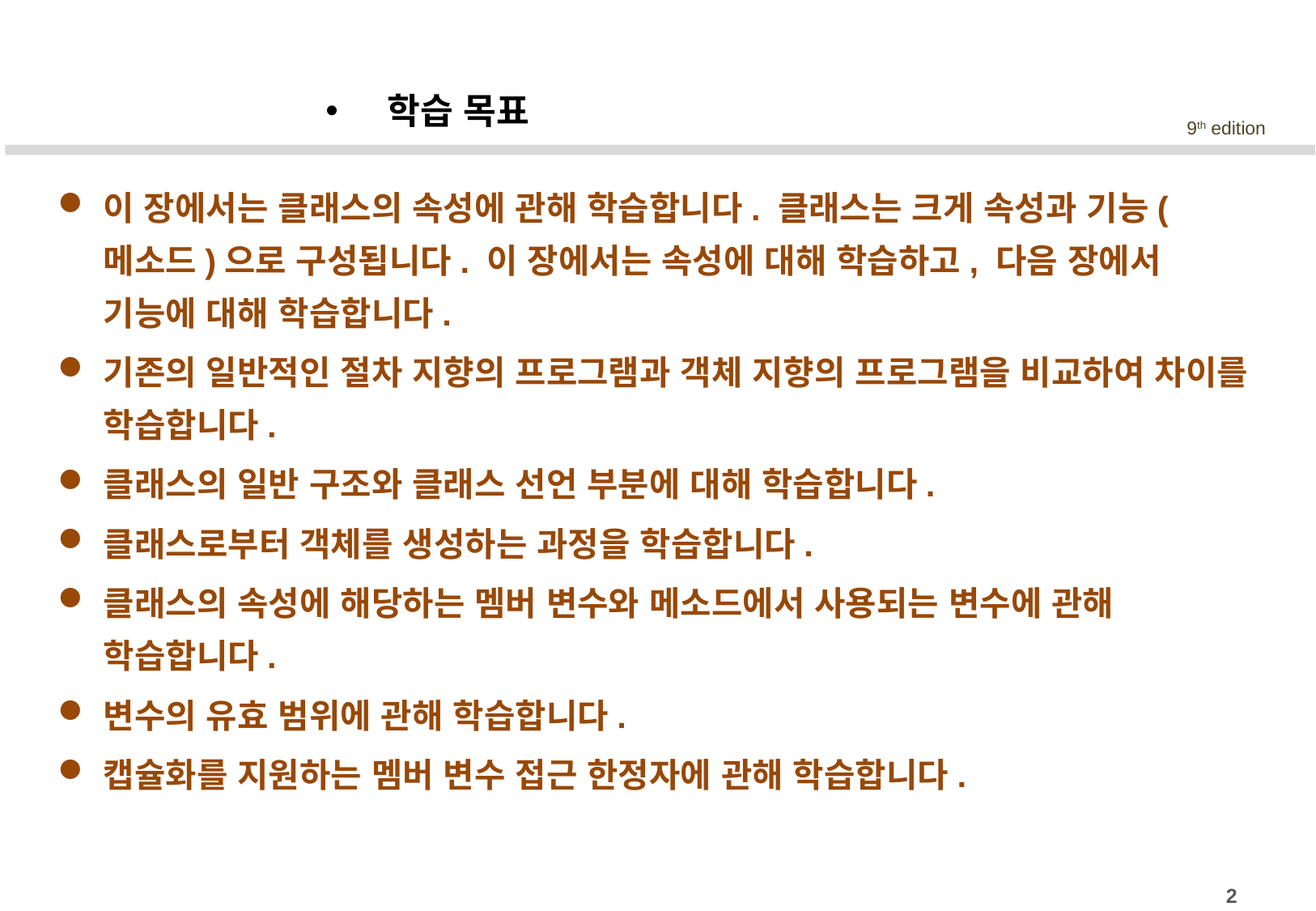

학습 목표
이 장에서는 클래스의 속성에 관해 학습합니다. 클래스는 크게 속성과 기능(메소드)으로 구성됩니다. 이 장에서는 속성에 대해 학습하고, 다음 장에서 기능에 대해 학습합니다.
기존의 일반적인 절차 지향의 프로그램과 객체 지향의 프로그램을 비교하여 차이를 학습합니다.
클래스의 일반 구조와 클래스 선언 부분에 대해 학습합니다.
클래스로부터 객체를 생성하는 과정을 학습합니다.
클래스의 속성에 해당하는 멤버 변수와 메소드에서 사용되는 변수에 관해 학습합니다.
변수의 유효 범위에 관해 학습합니다.
캡슐화를 지원하는 멤버 변수 접근 한정자에 관해 학습합니다.
2